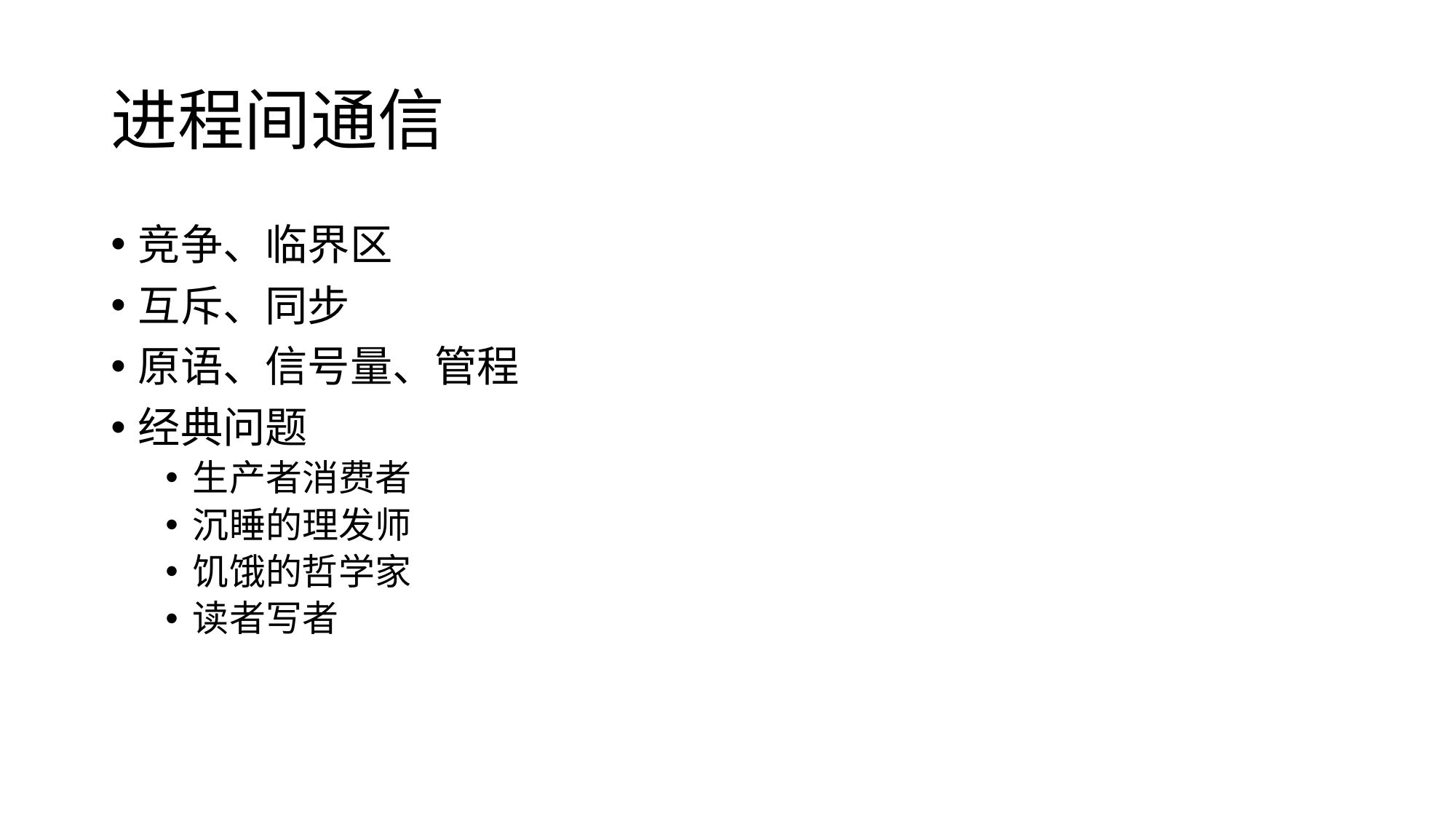

# 进程间通信
竞争、临界区
互斥、同步
原语、信号量、管程
经典问题
生产者消费者
沉睡的理发师
饥饿的哲学家
读者写者